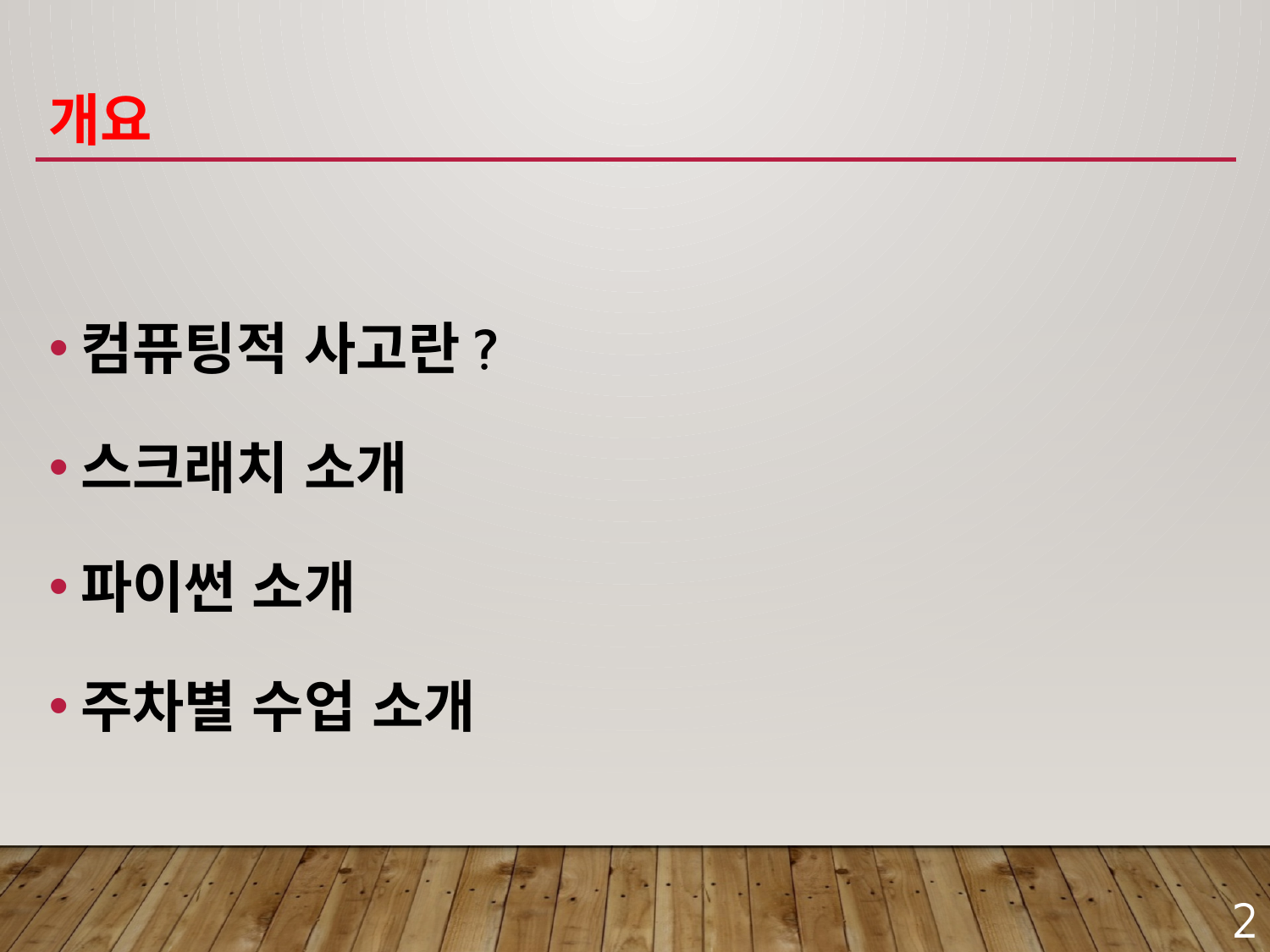

# 개요
컴퓨팅적 사고란?
스크래치 소개
파이썬 소개
주차별 수업 소개